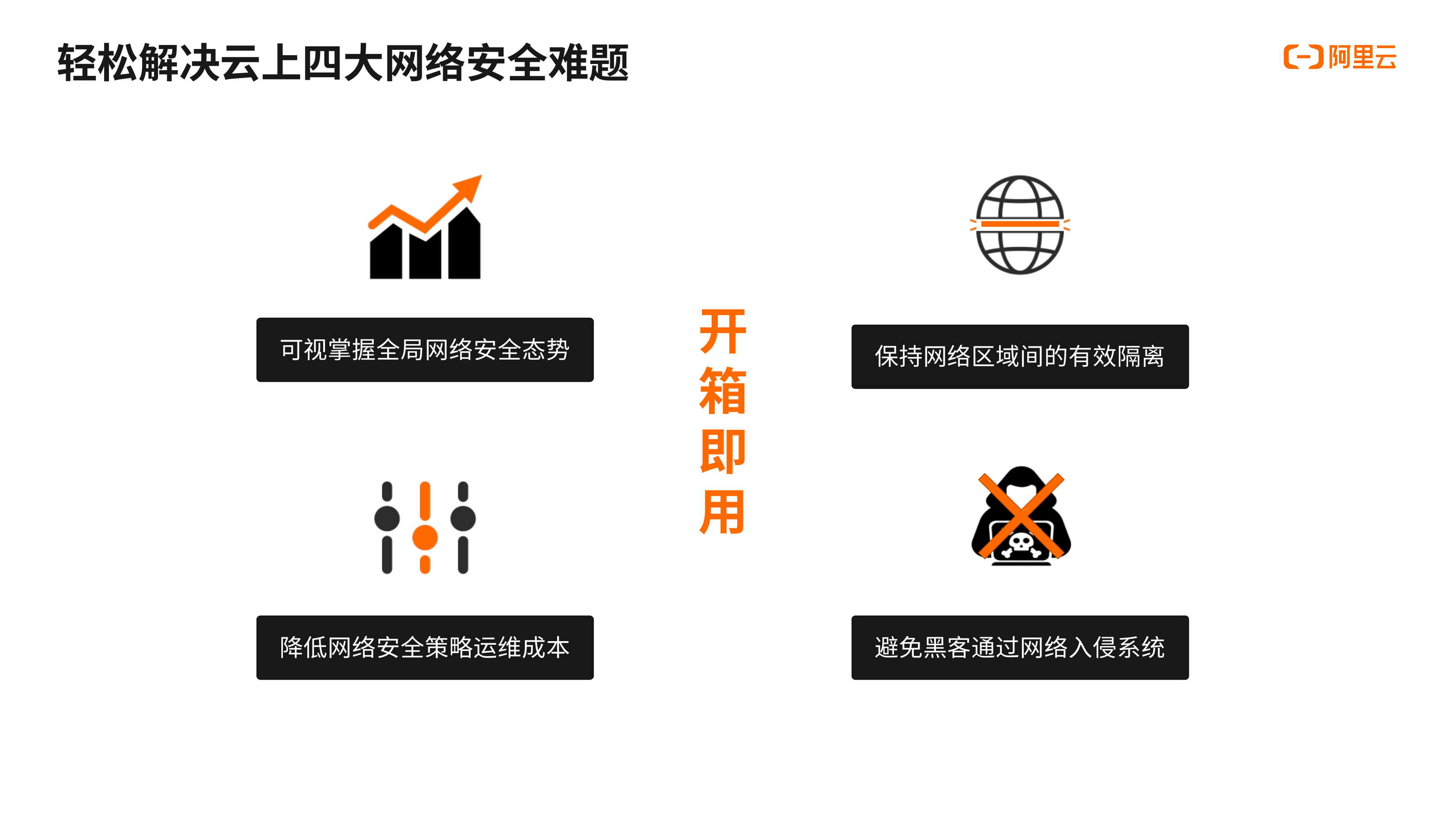

# 轻松解决云上四大网络安全难题

开 箱 即 用

可视掌握全局网络安全态势
保持网络区域间的有效隔离

降低网络安全策略运维成本
避免黑客通过网络入侵系统